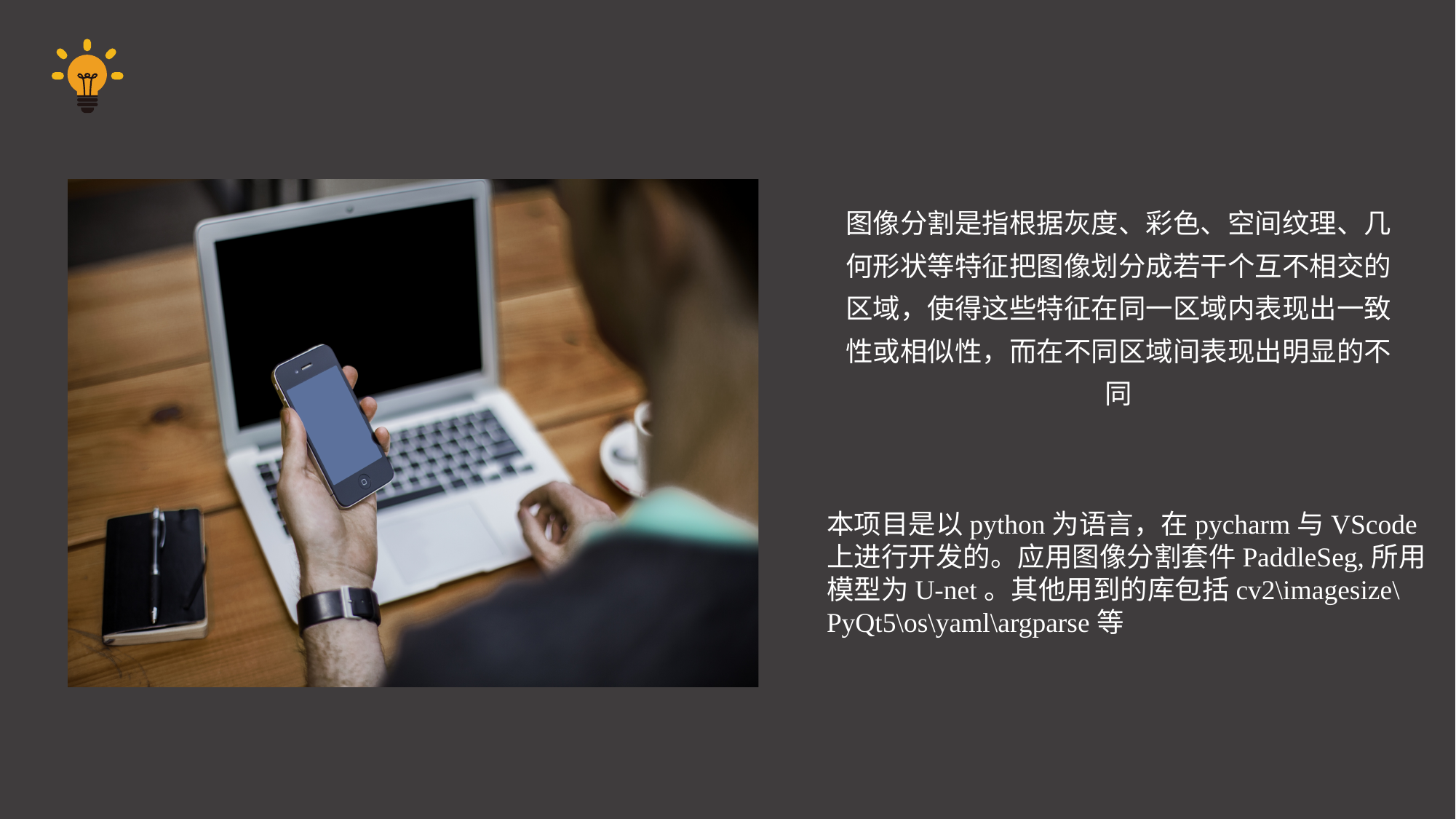

图像分割是指根据灰度、彩色、空间纹理、几何形状等特征把图像划分成若干个互不相交的区域，使得这些特征在同一区域内表现出一致性或相似性，而在不同区域间表现出明显的不同
本项目是以python为语言，在pycharm与VScode上进行开发的。应用图像分割套件PaddleSeg,所用模型为U-net。其他用到的库包括cv2\imagesize\PyQt5\os\yaml\argparse等